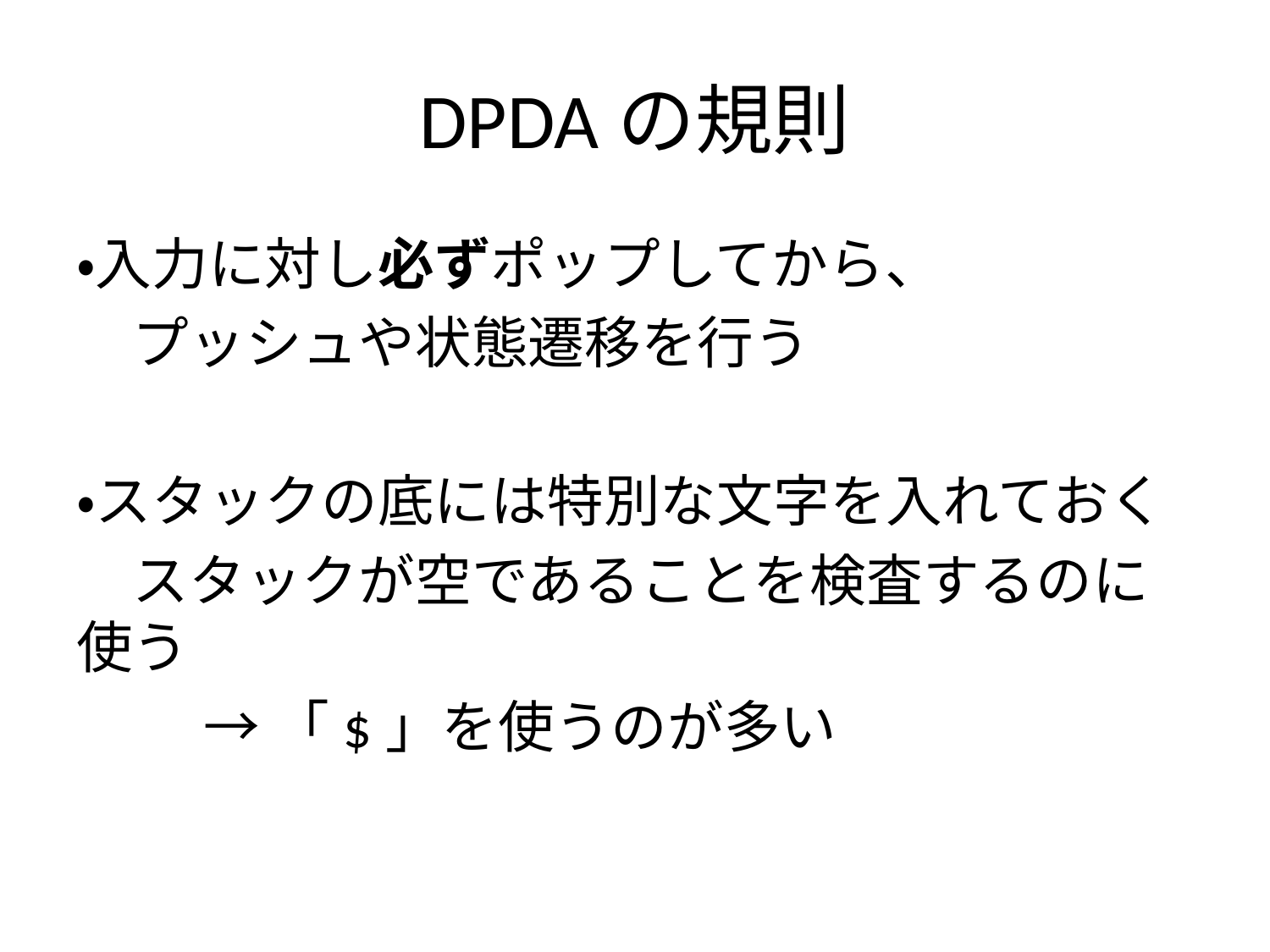

# DPDAの規則
・入力に対し必ずポップしてから、
　プッシュや状態遷移を行う

・スタックの底には特別な文字を入れておく
　スタックが空であることを検査するのに使う
	→「$」を使うのが多い